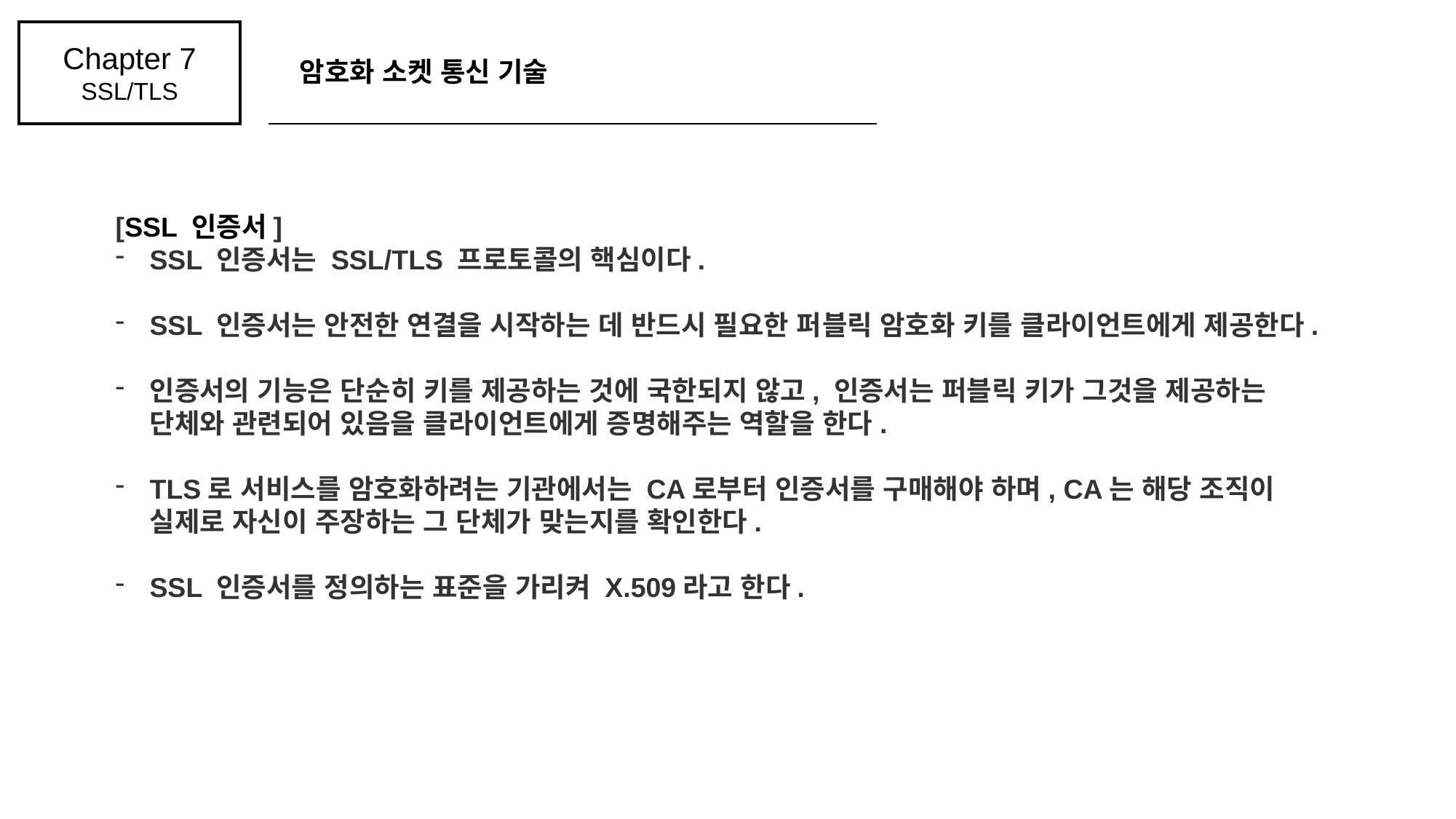

Chapter 7
SSL/TLS
암호화 소켓 통신 기술
[SSL 인증서]
SSL 인증서는 SSL/TLS 프로토콜의 핵심이다.

SSL 인증서는 안전한 연결을 시작하는 데 반드시 필요한 퍼블릭 암호화 키를 클라이언트에게 제공한다.

인증서의 기능은 단순히 키를 제공하는 것에 국한되지 않고, 인증서는 퍼블릭 키가 그것을 제공하는 단체와 관련되어 있음을 클라이언트에게 증명해주는 역할을 한다.

TLS로 서비스를 암호화하려는 기관에서는 CA로부터 인증서를 구매해야 하며, CA는 해당 조직이 실제로 자신이 주장하는 그 단체가 맞는지를 확인한다.

SSL 인증서를 정의하는 표준을 가리켜 X.509라고 한다.